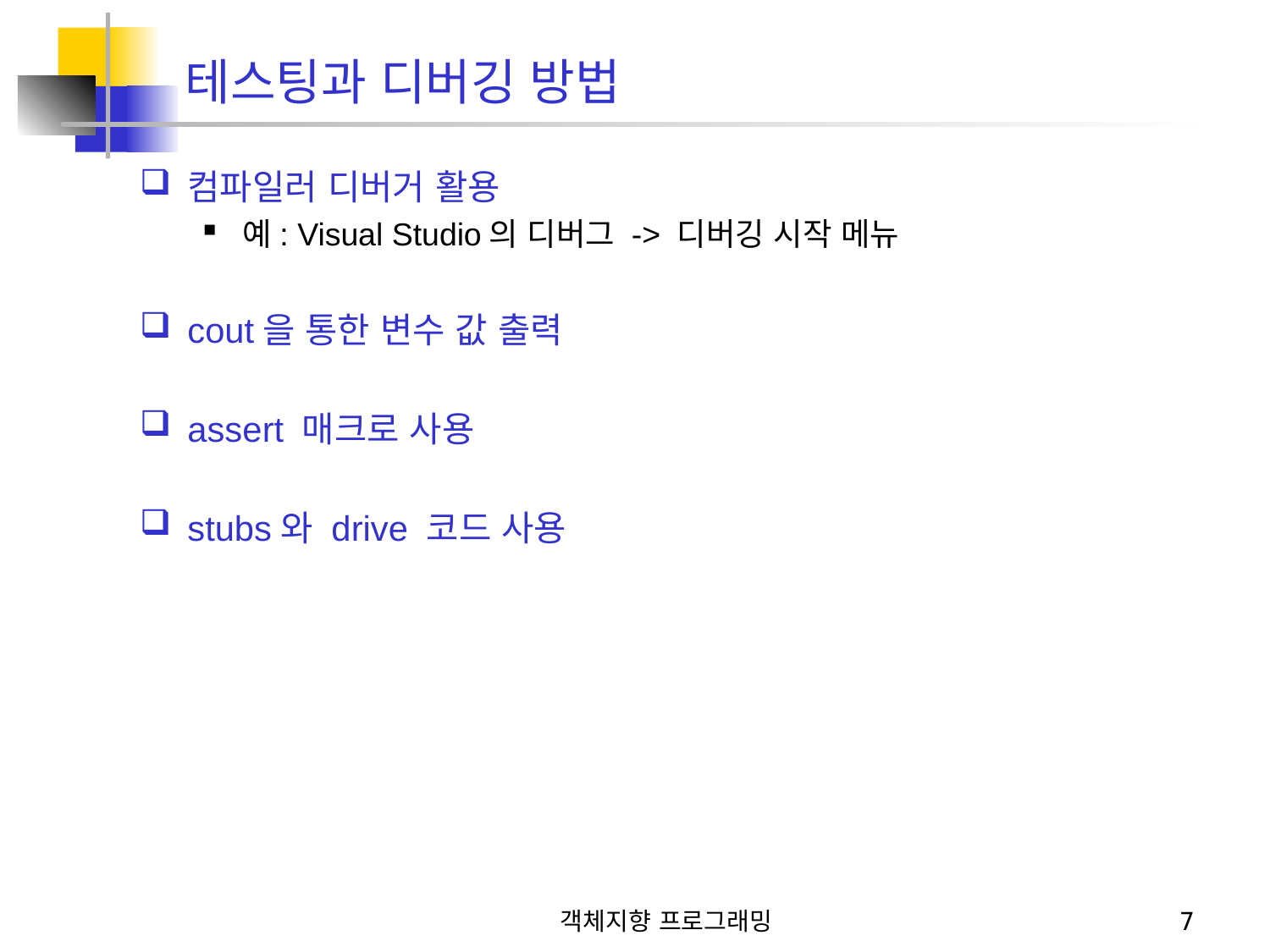

# 테스팅과 디버깅 방법
컴파일러 디버거 활용
예: Visual Studio의 디버그 -> 디버깅 시작 메뉴

cout을 통한 변수 값 출력

assert 매크로 사용

stubs와 drive 코드 사용
객체지향 프로그래밍
7